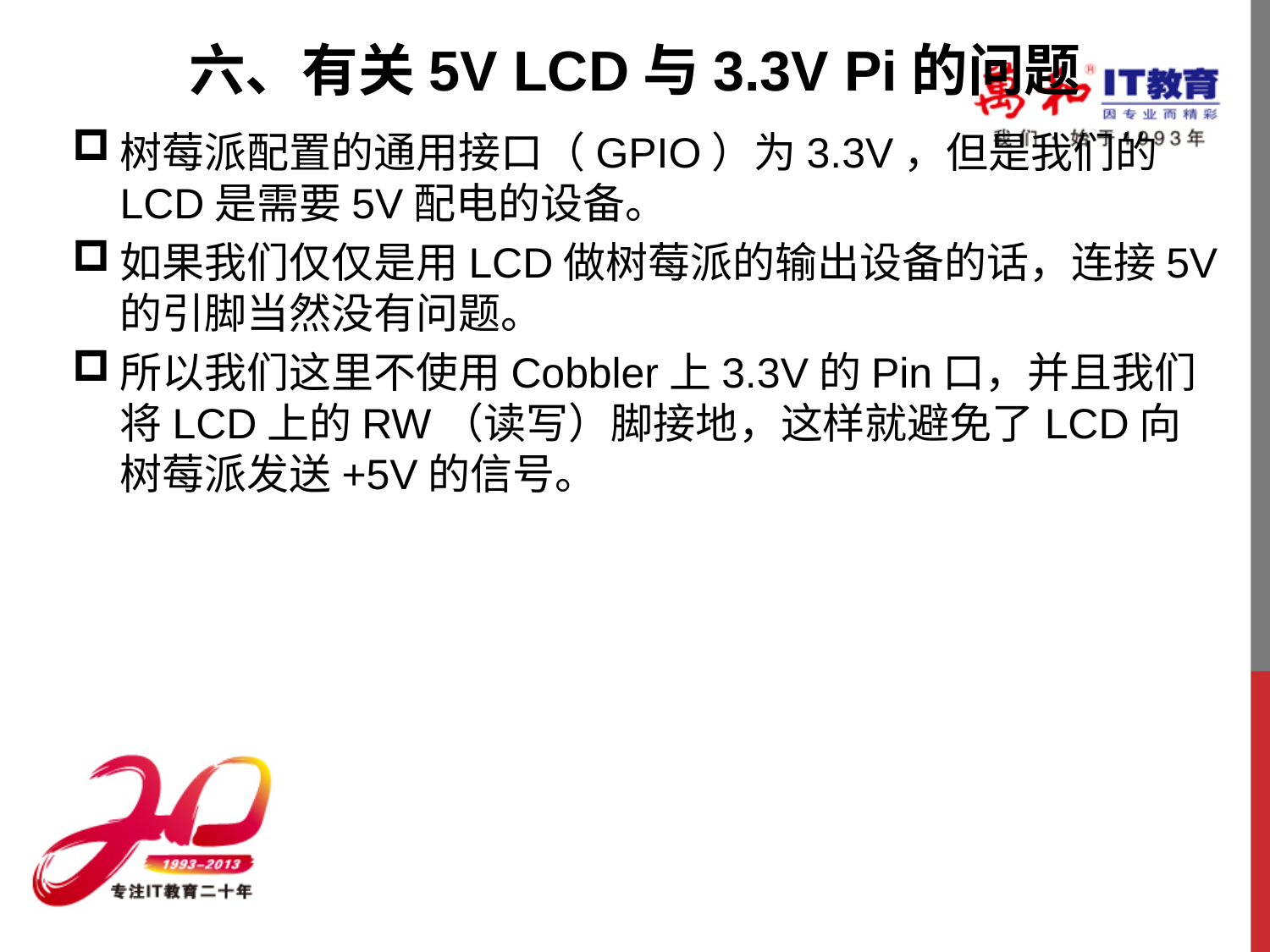

# 六、有关5V LCD与3.3V Pi的问题
树莓派配置的通用接口（GPIO）为3.3V，但是我们的LCD是需要5V配电的设备。
如果我们仅仅是用LCD做树莓派的输出设备的话，连接5V的引脚当然没有问题。
所以我们这里不使用Cobbler上3.3V的Pin口，并且我们将LCD上的RW（读写）脚接地，这样就避免了LCD向树莓派发送+5V的信号。